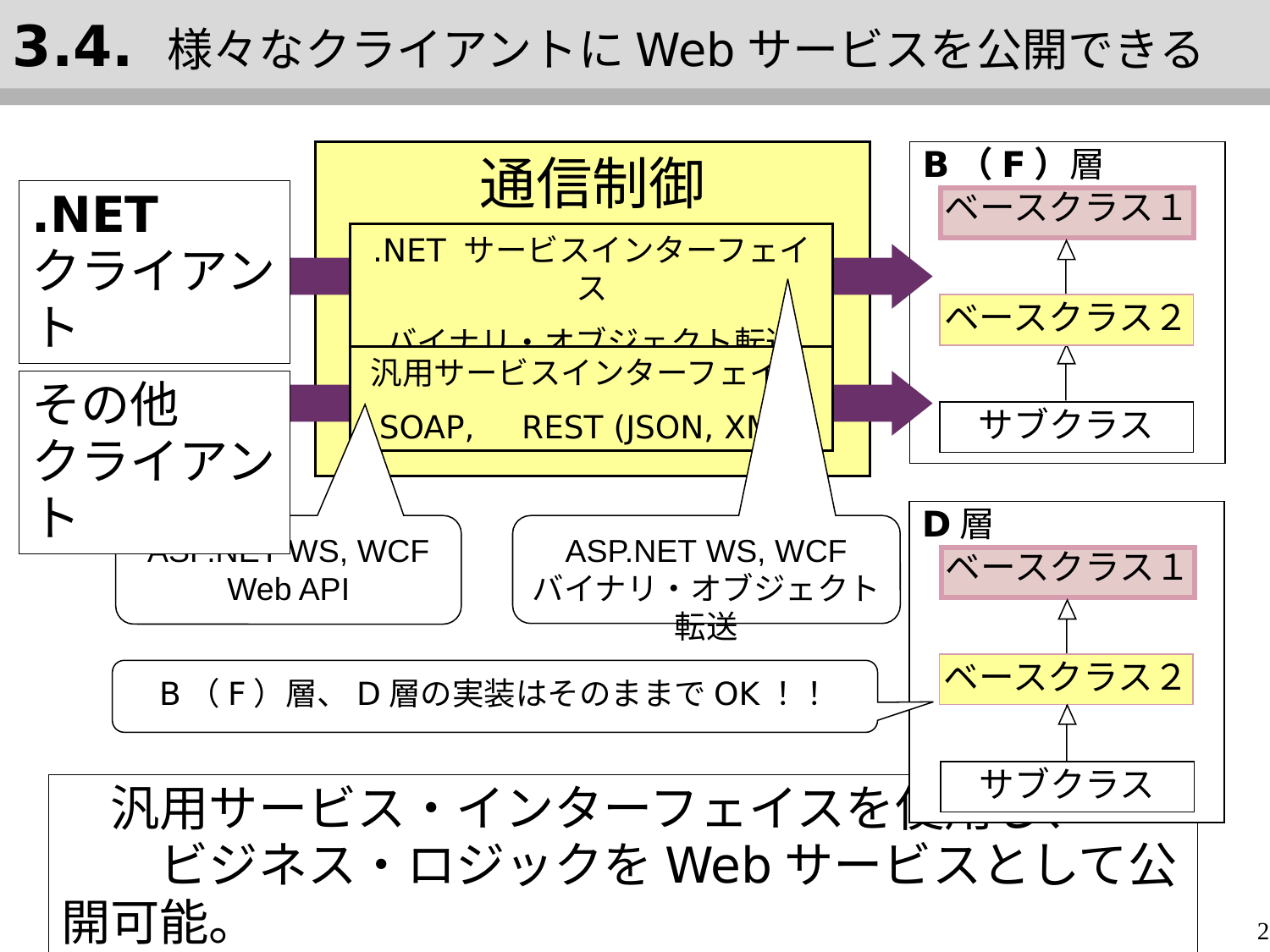

3.4. 様々なクライアントにWebサービスを公開できる
通信制御
 B（F）層
ベースクラス１

ベースクラス２

サブクラス
 D層
ベースクラス１

ベースクラス２

サブクラス
.NET
クライアント
.NET サービスインターフェイス
バイナリ・オブジェクト転送

汎用サービスインターフェイス
SOAP,　REST (JSON, XML)
その他
クライアント

ASP.NET WS, WCF
Web API
ASP.NET WS, WCF
バイナリ・オブジェクト転送
B（F）層、D層の実装はそのままでOK！！
　汎用サービス・インターフェイスを使用し、
　　ビジネス・ロジックをWebサービスとして公開可能。